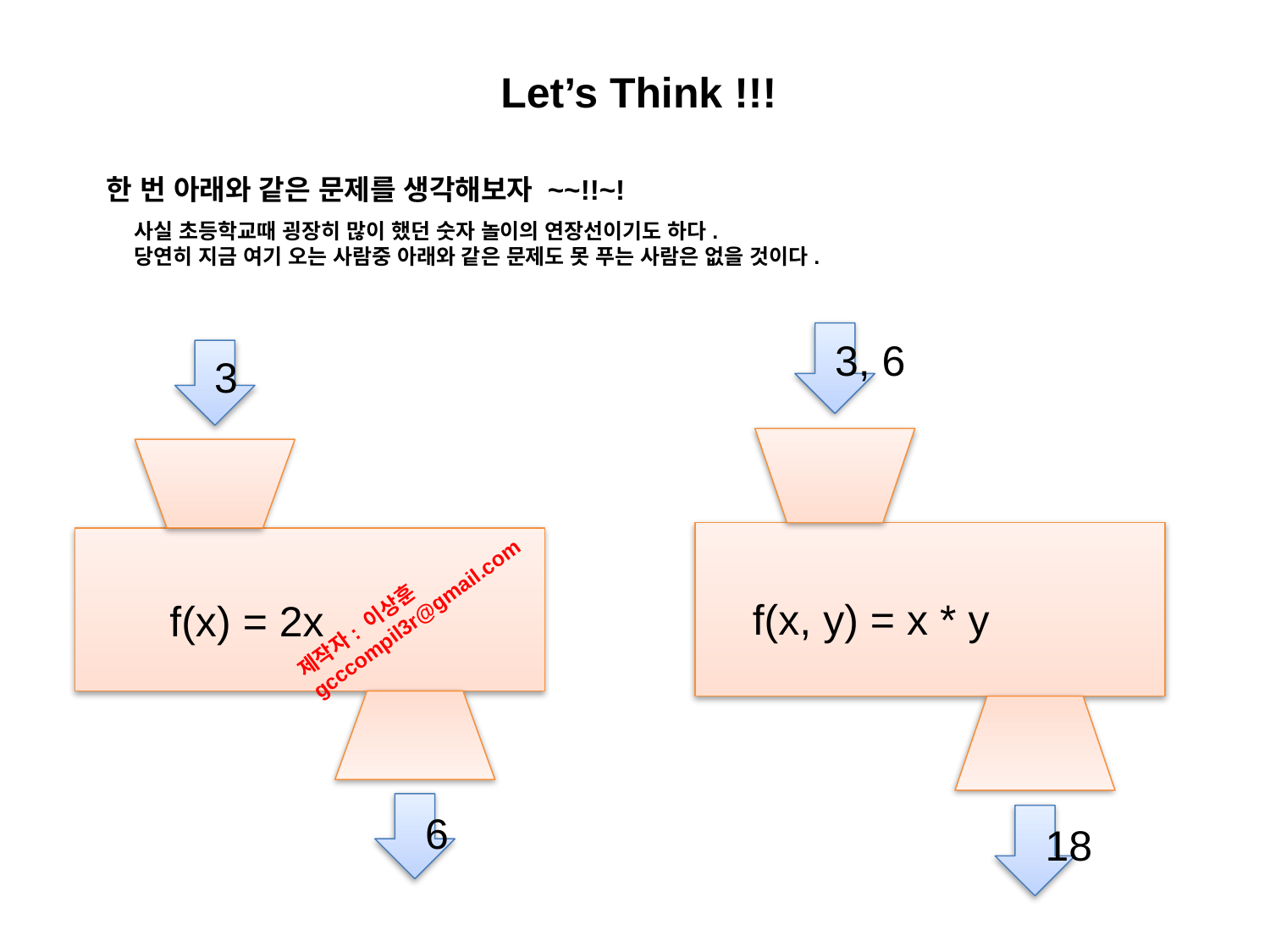

Let’s Think !!!
한 번 아래와 같은 문제를 생각해보자 ~~!!~!
사실 초등학교때 굉장히 많이 했던 숫자 놀이의 연장선이기도 하다.
당연히 지금 여기 오는 사람중 아래와 같은 문제도 못 푸는 사람은 없을 것이다.

3, 6

3

제작자: 이상훈
gcccompil3r@gmail.com
f(x, y) = x * y
f(x) = 2x

6

18